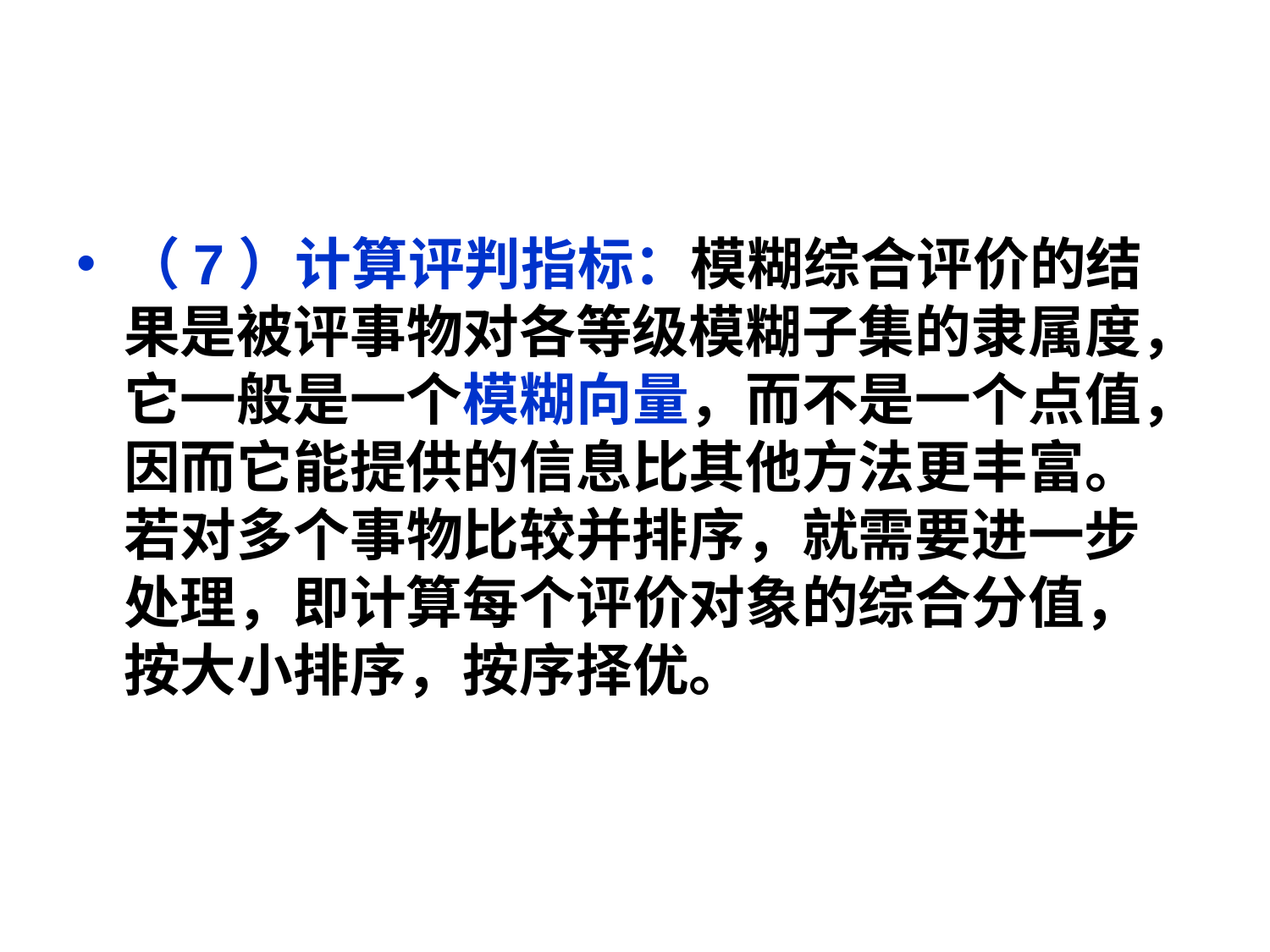

（7）计算评判指标：模糊综合评价的结果是被评事物对各等级模糊子集的隶属度，它一般是一个模糊向量，而不是一个点值，因而它能提供的信息比其他方法更丰富。若对多个事物比较并排序，就需要进一步处理，即计算每个评价对象的综合分值，按大小排序，按序择优。